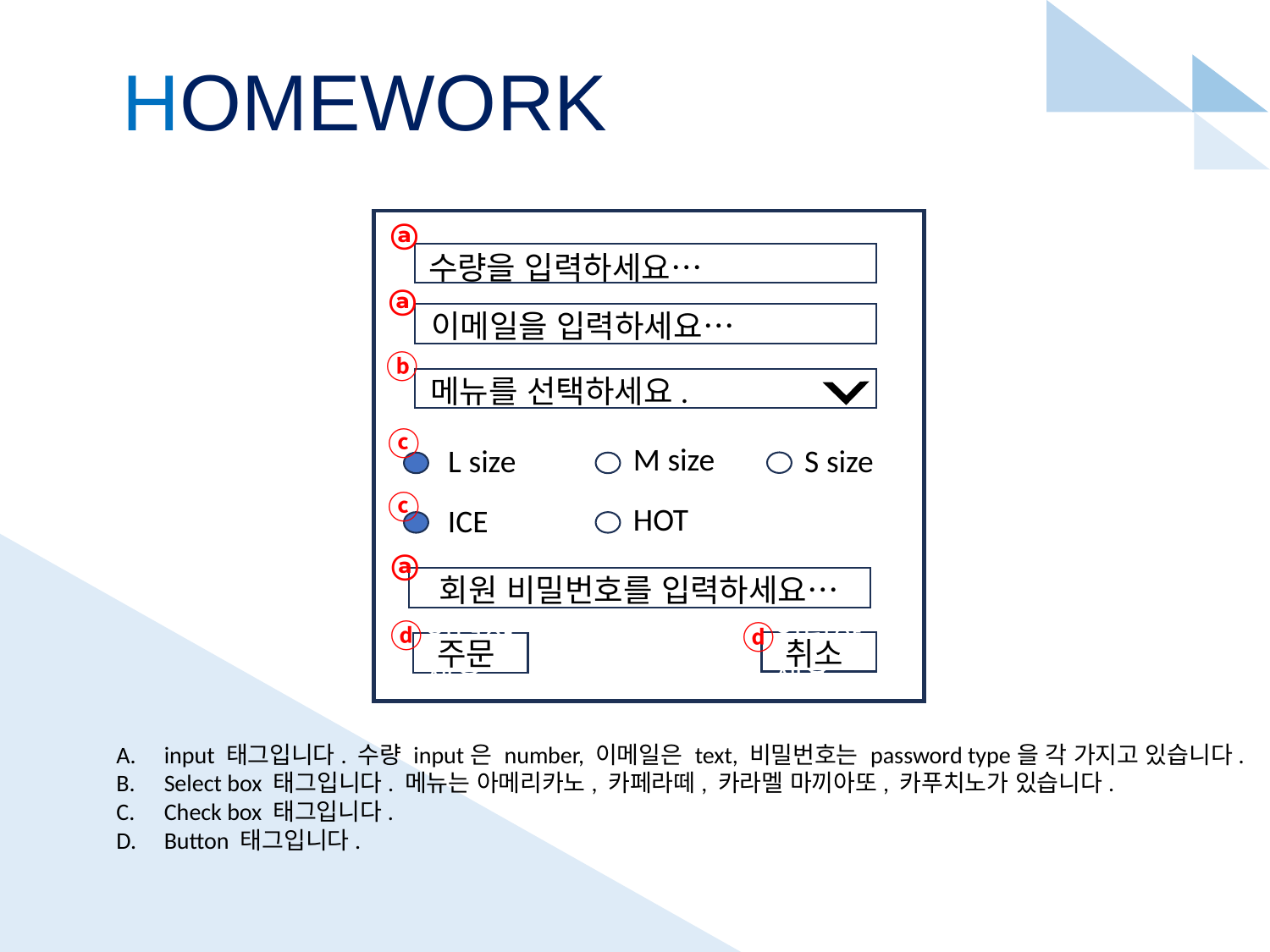

HOMEWORK
ⓐ

수량을 입력하세요…

ⓐ
이메일을 입력하세요…

ⓑ
메뉴를 선택하세요.

ⓒ
M size
L size
S size

ⓒ
HOT
ICE

ⓐ
회원 비밀번호를 입력하세요…

ⓓ
ⓓ
취소
주문
수량을 입력하세요…
수량을 입력하세요…
input 태그입니다. 수량 input은 number, 이메일은 text, 비밀번호는 password type을 각 가지고 있습니다.
Select box 태그입니다. 메뉴는 아메리카노, 카페라떼, 카라멜 마끼아또, 카푸치노가 있습니다.
Check box 태그입니다.
Button 태그입니다.